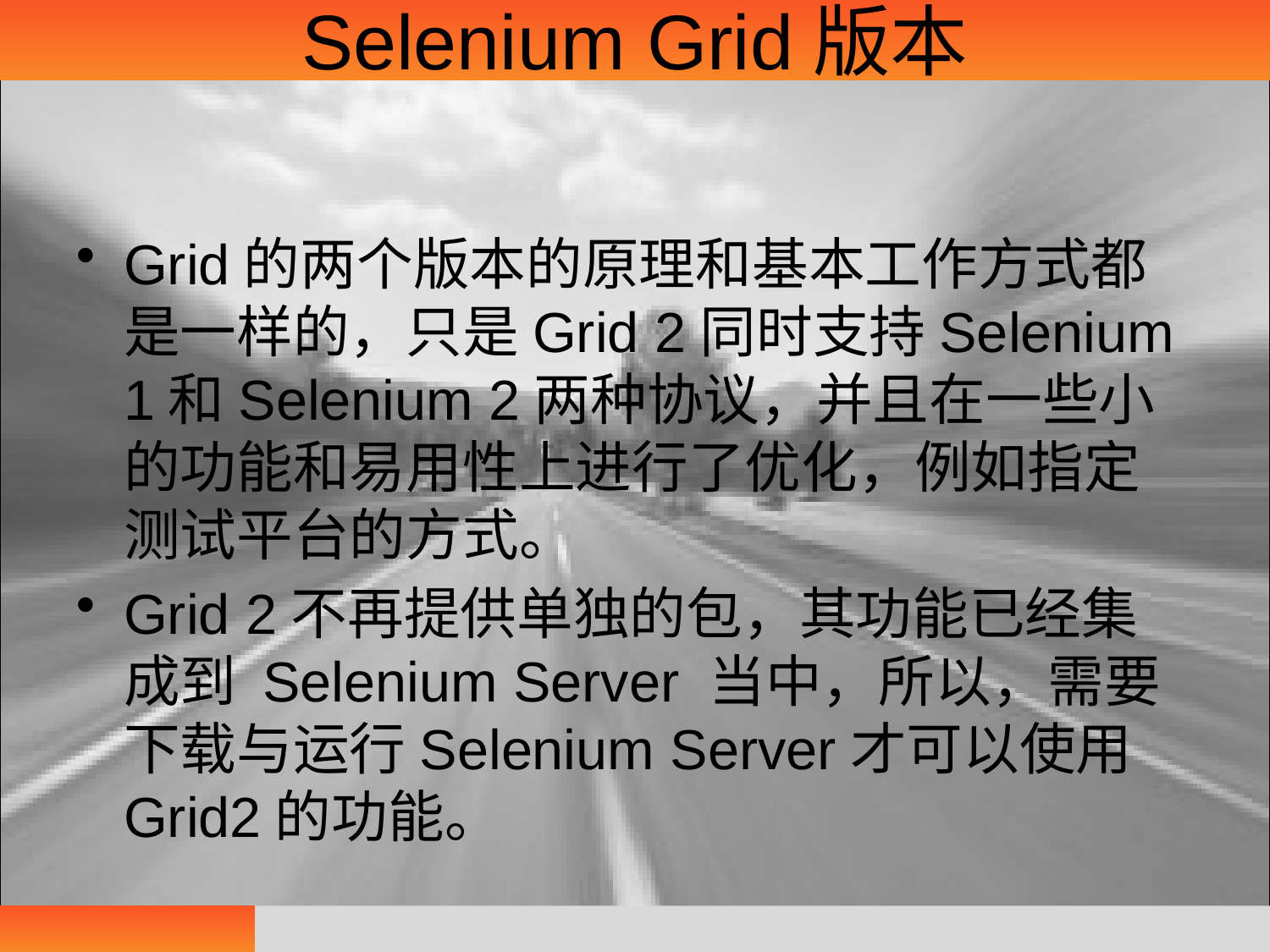

# Selenium Grid版本
Grid的两个版本的原理和基本工作方式都是一样的，只是Grid 2同时支持Selenium 1和Selenium 2两种协议，并且在一些小的功能和易用性上进行了优化，例如指定测试平台的方式。
Grid 2不再提供单独的包，其功能已经集成到 Selenium Server 当中，所以，需要下载与运行Selenium Server才可以使用Grid2的功能。